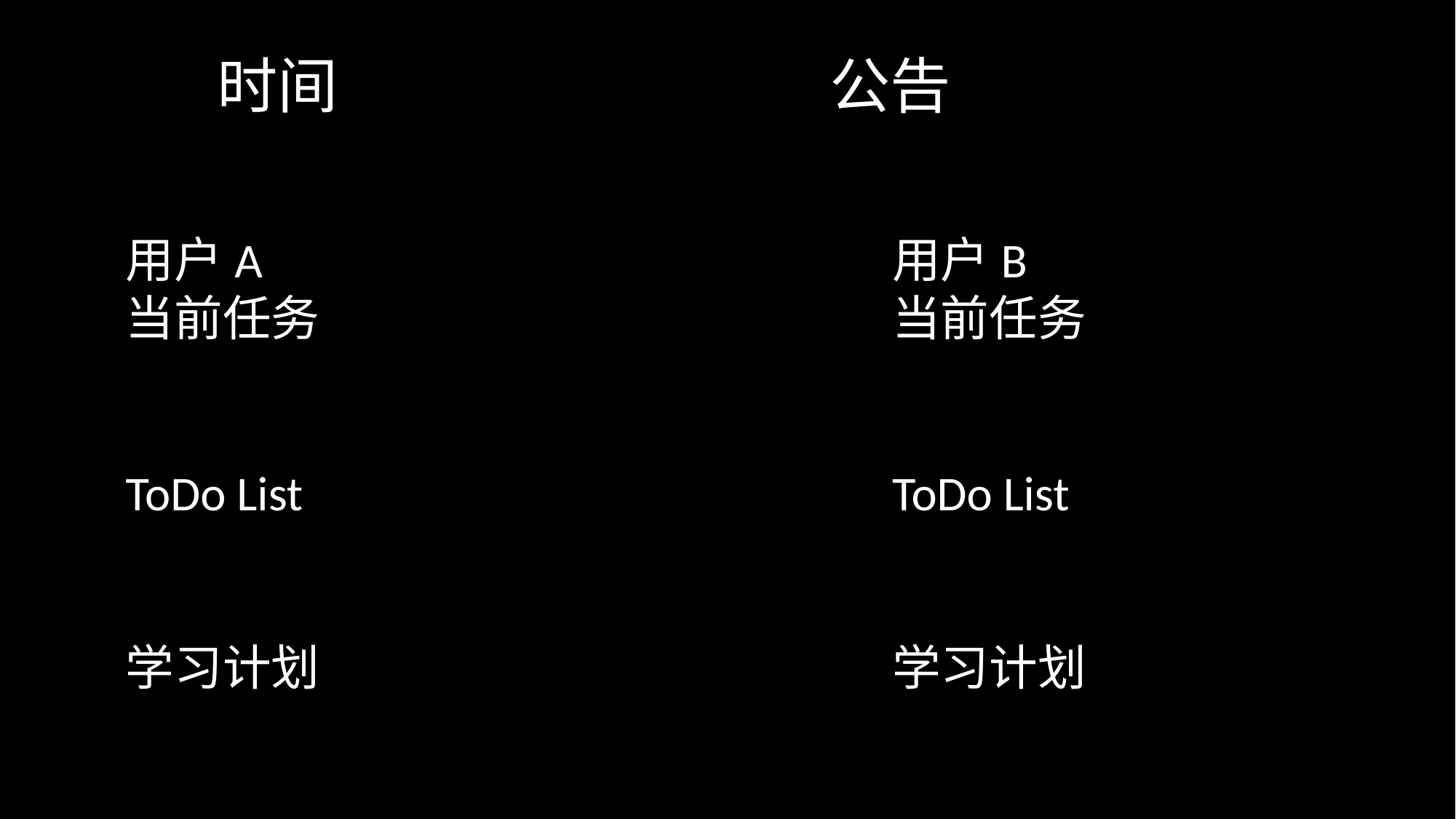

# 时间
公告
用户A
当前任务

ToDo List

学习计划
用户B
当前任务

ToDo List

学习计划